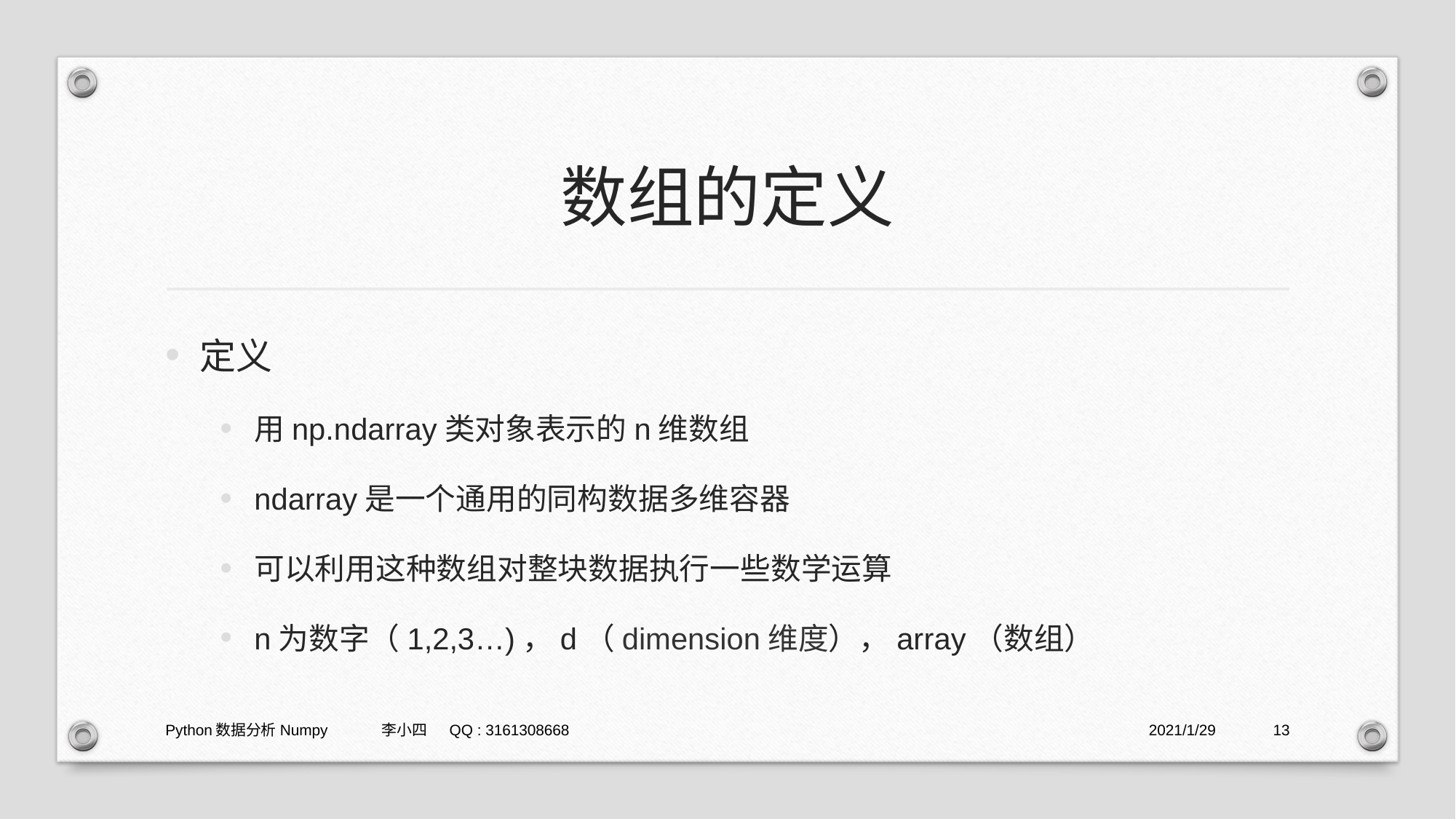

# 数组的定义
定义
用np.ndarray类对象表示的n维数组
ndarray是一个通用的同构数据多维容器
可以利用这种数组对整块数据执行一些数学运算
n为数字（1,2,3…)，d（dimension维度），array（数组）
Python数据分析Numpy            李小四    QQ : 3161308668
2021/1/29
13